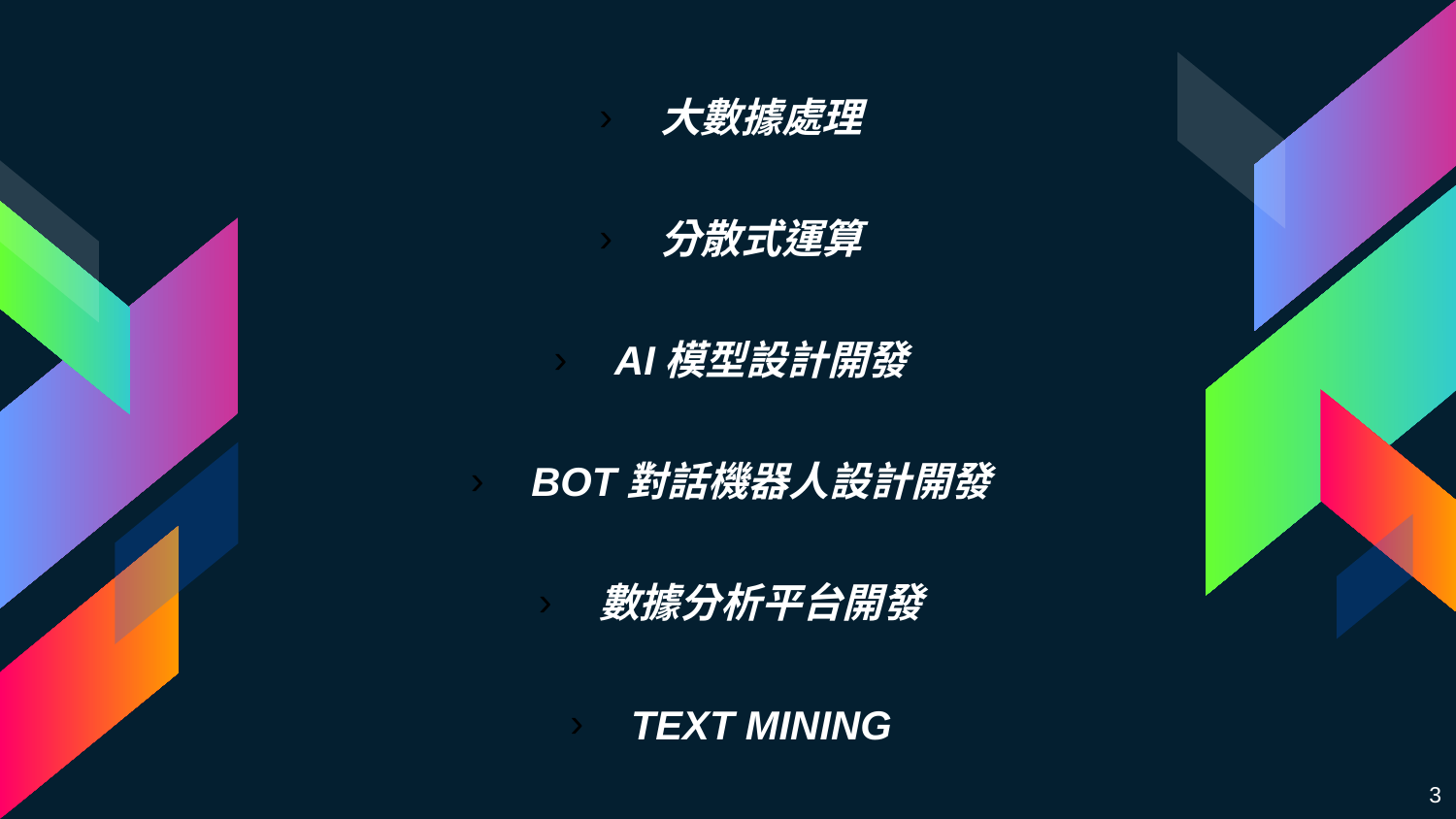

大數據處理

分散式運算

AI模型設計開發

BOT對話機器人設計開發

數據分析平台開發

TEXT MINING
3